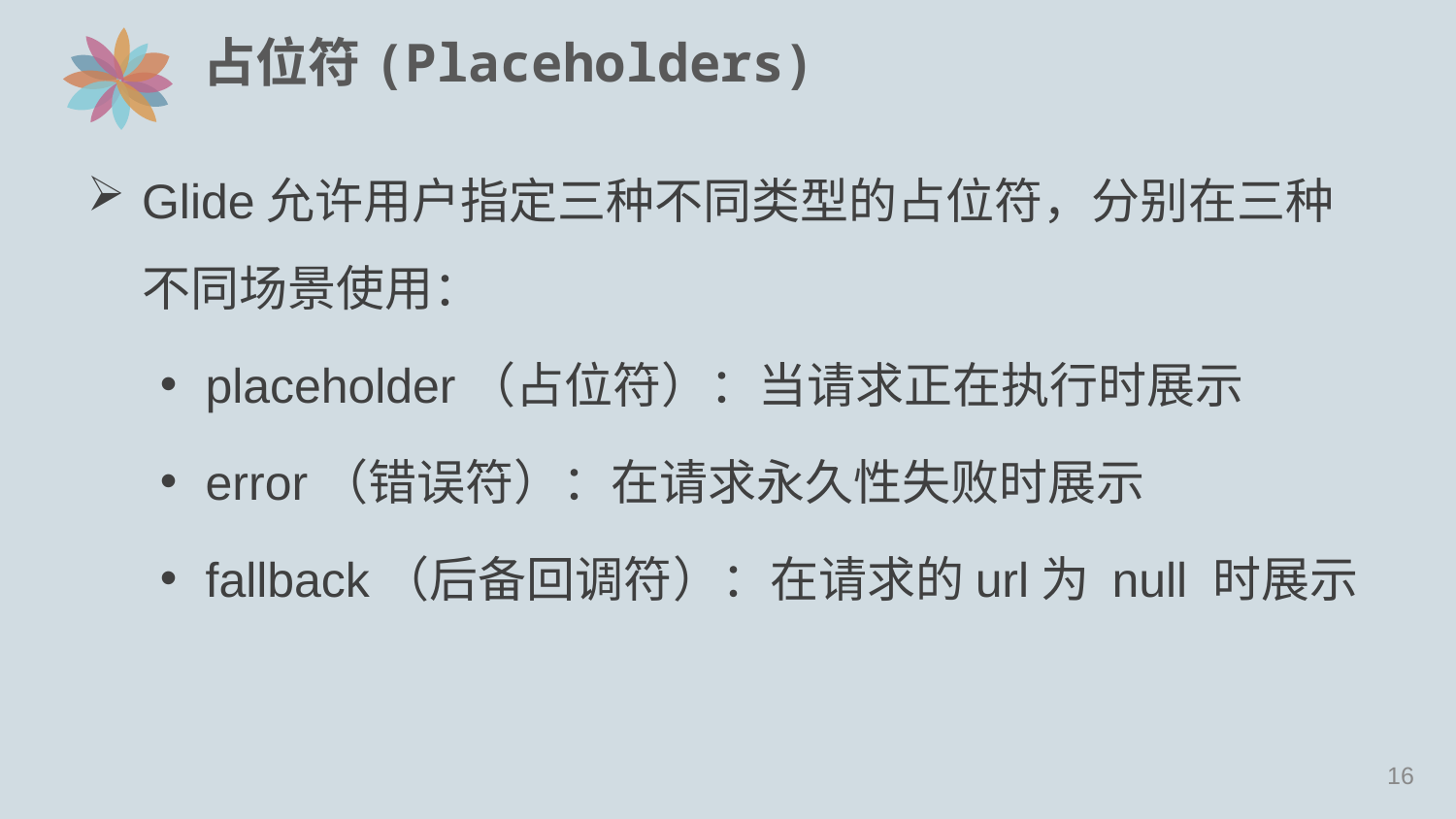

# 占位符(Placeholders)
Glide允许用户指定三种不同类型的占位符，分别在三种不同场景使用：
placeholder（占位符）：当请求正在执行时展示
error（错误符）：在请求永久性失败时展示
fallback（后备回调符）：在请求的url为 null 时展示

16